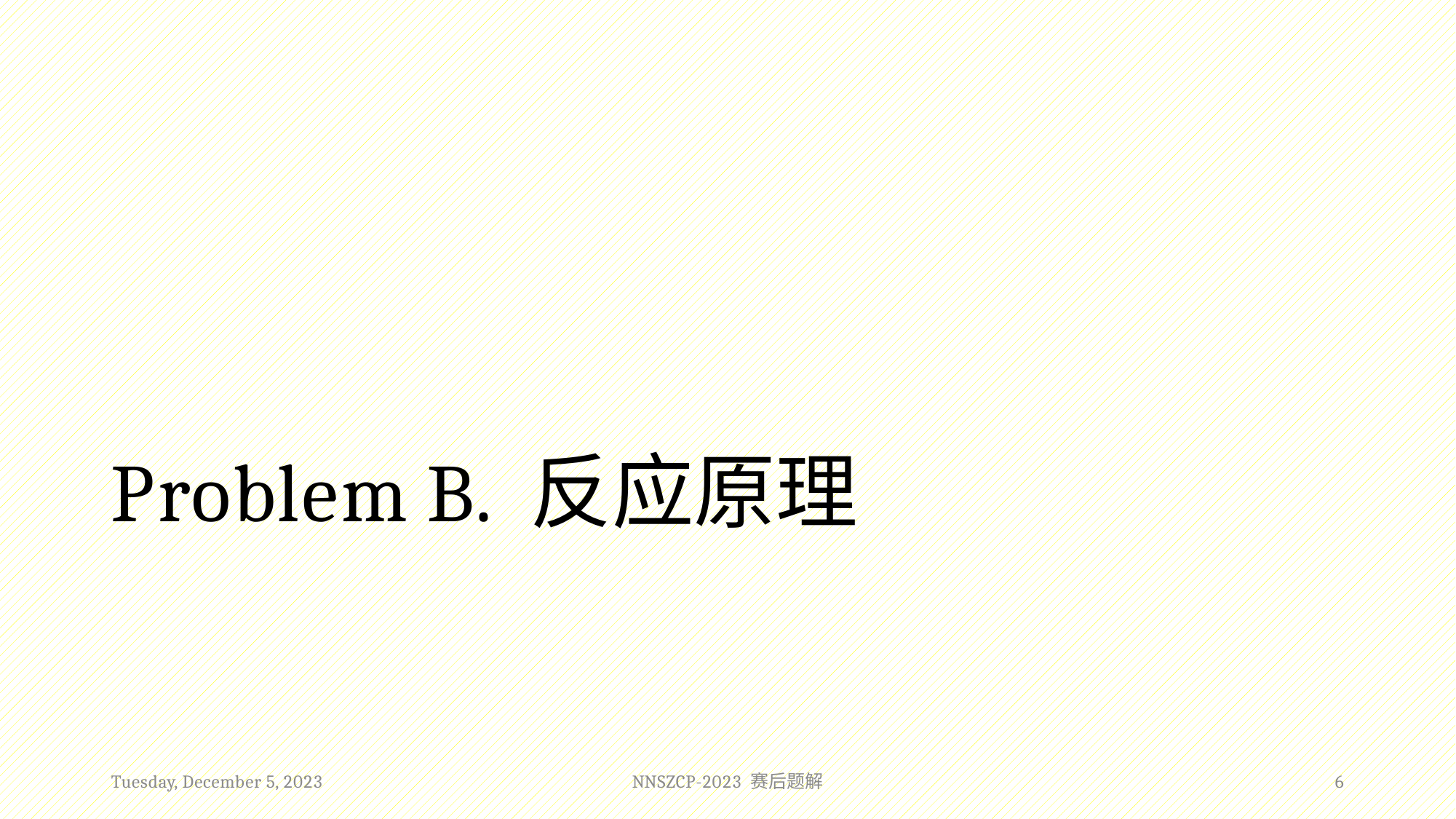

# Problem B. 反应原理
Tuesday, December 5, 2023
NNSZCP-2023 赛后题解
6